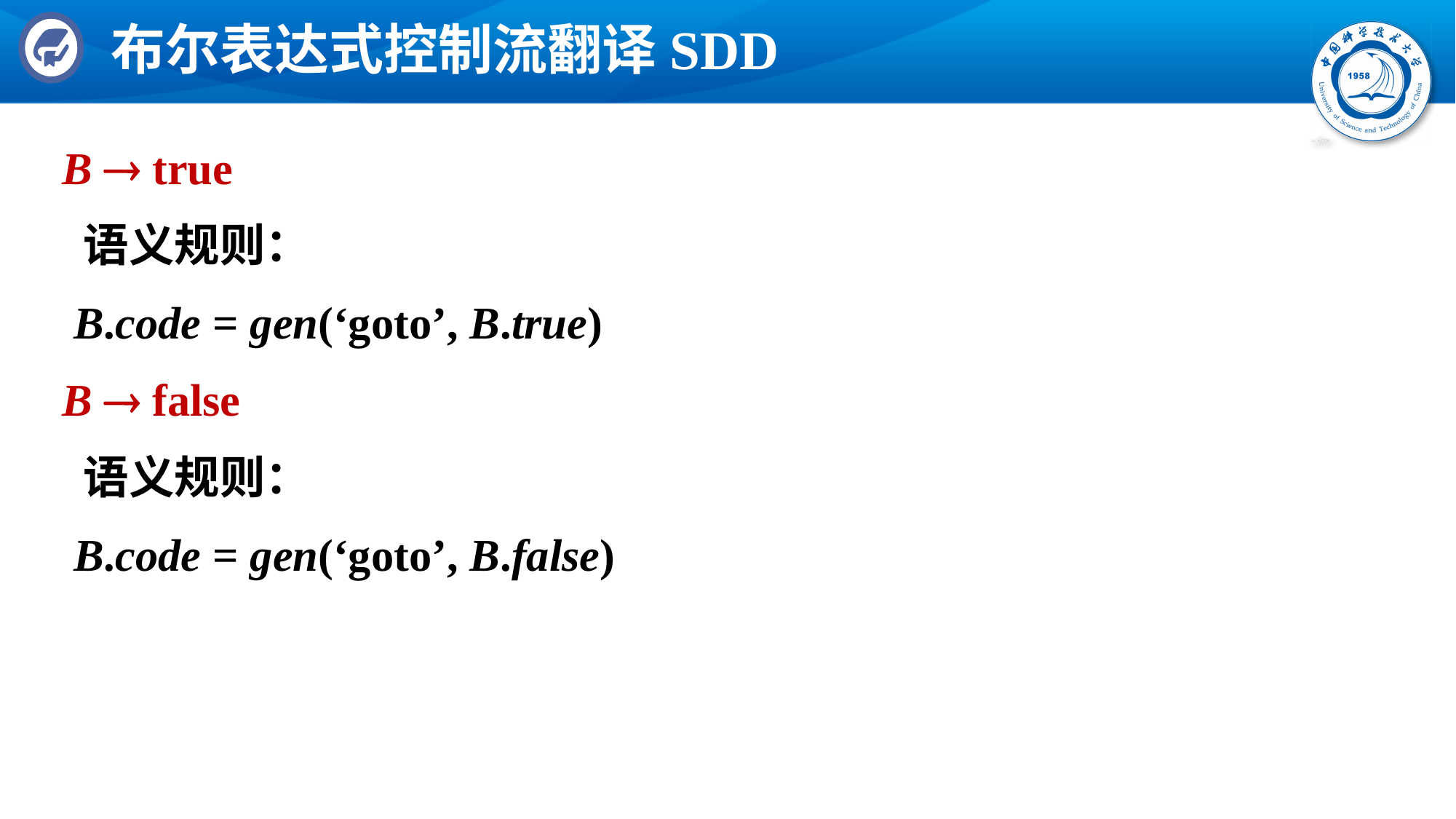

# 布尔表达式控制流翻译SDD
B → true
 语义规则：
 B.code = gen(‘goto’, B.true)
B → false
 语义规则：
 B.code = gen(‘goto’, B.false)